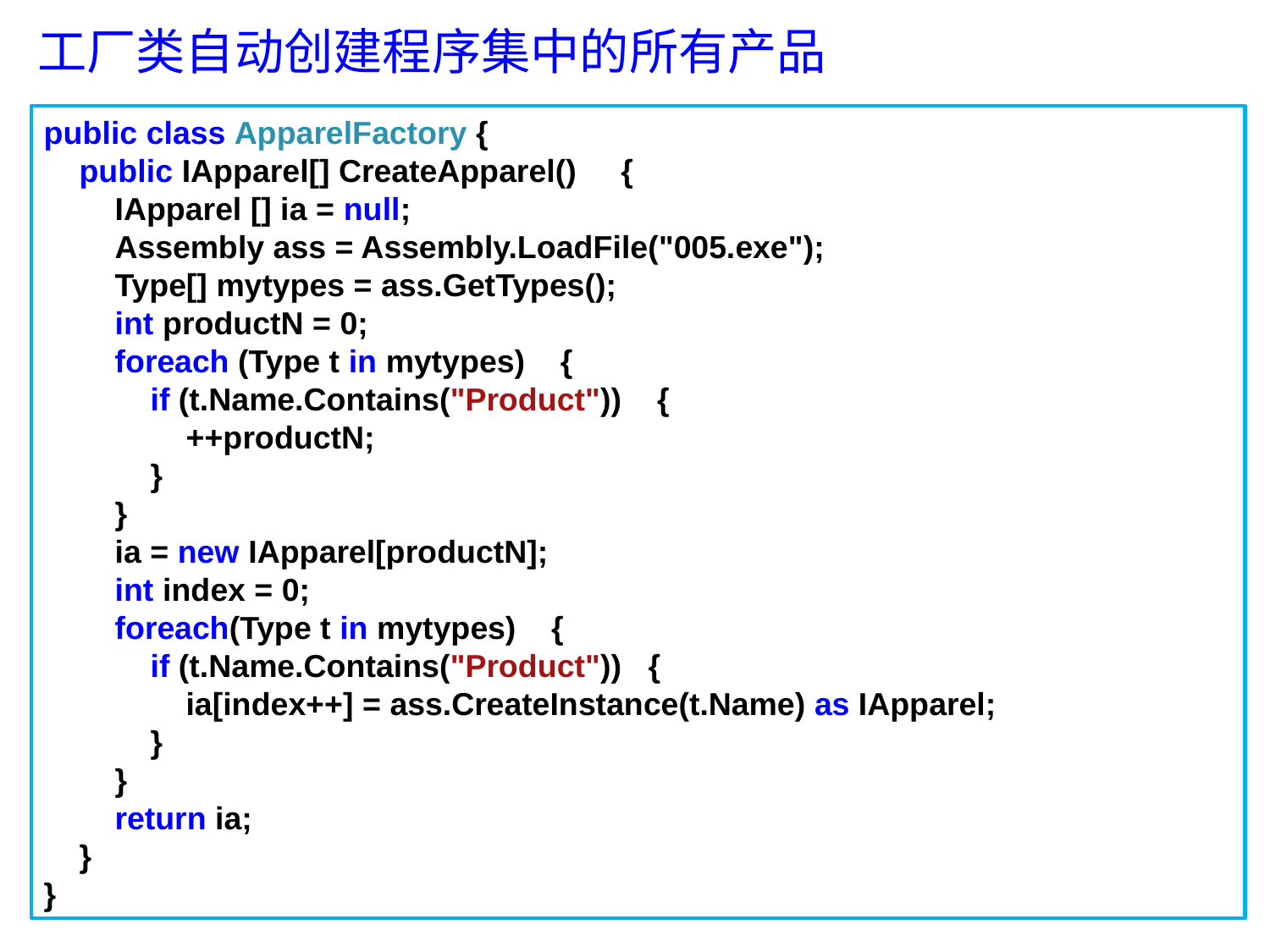

工厂类自动创建程序集中的所有产品
public class ApparelFactory {
    public IApparel[] CreateApparel()     {
        IApparel [] ia = null;
        Assembly ass = Assembly.LoadFile("005.exe");
        Type[] mytypes = ass.GetTypes();
        int productN = 0;
        foreach (Type t in mytypes)    {
            if (t.Name.Contains("Product"))    {
                ++productN;
            }
        }
        ia = new IApparel[productN];
        int index = 0;
        foreach(Type t in mytypes)    {
            if (t.Name.Contains("Product"))   {
                ia[index++] = ass.CreateInstance(t.Name) as IApparel;
            }
        }
        return ia;
    }
}